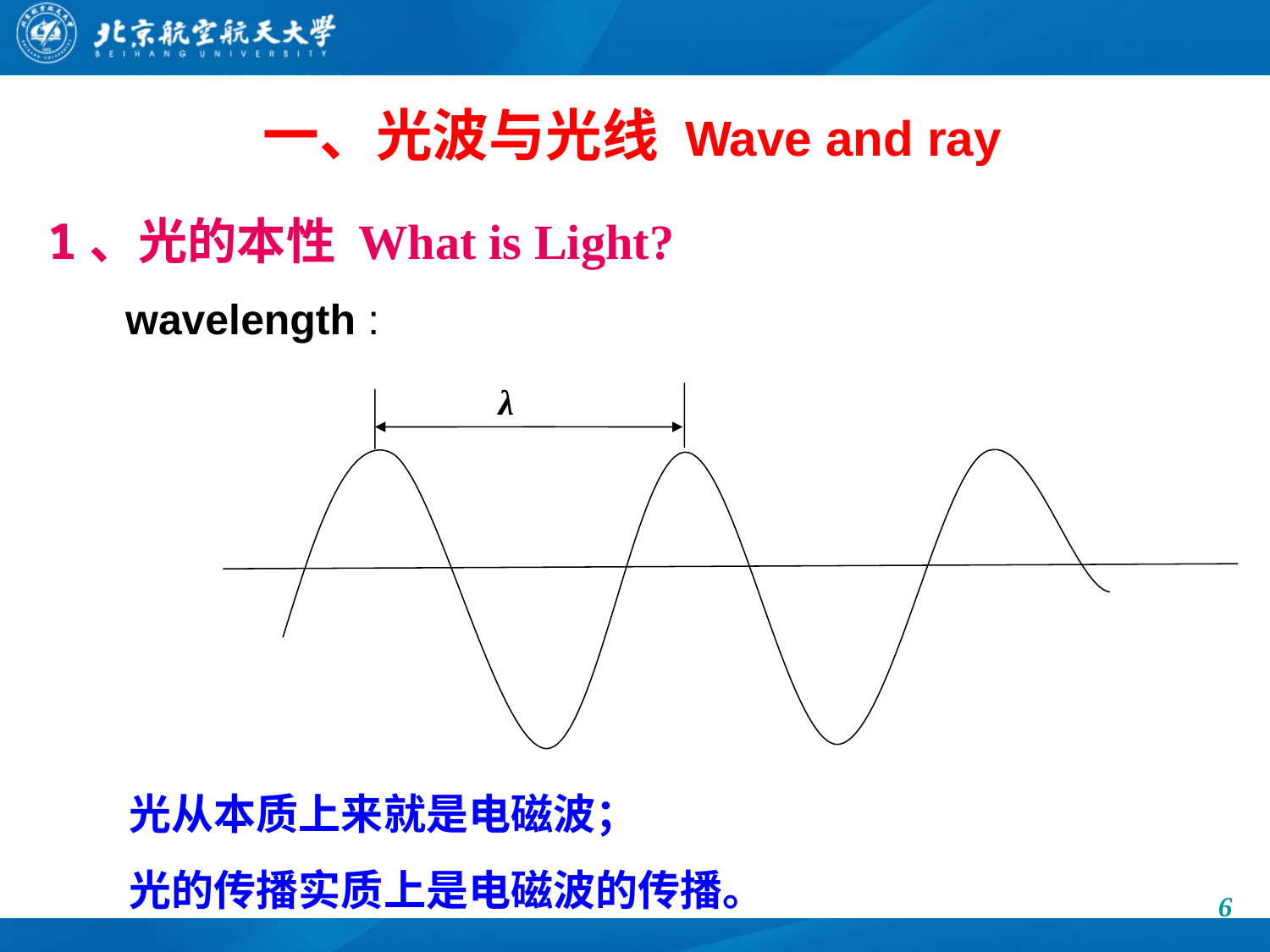

# 一、光波与光线 Wave and ray
1、光的本性 What is Light?

wavelength :
λ

光从本质上来就是电磁波；
光的传播实质上是电磁波的传播。
6